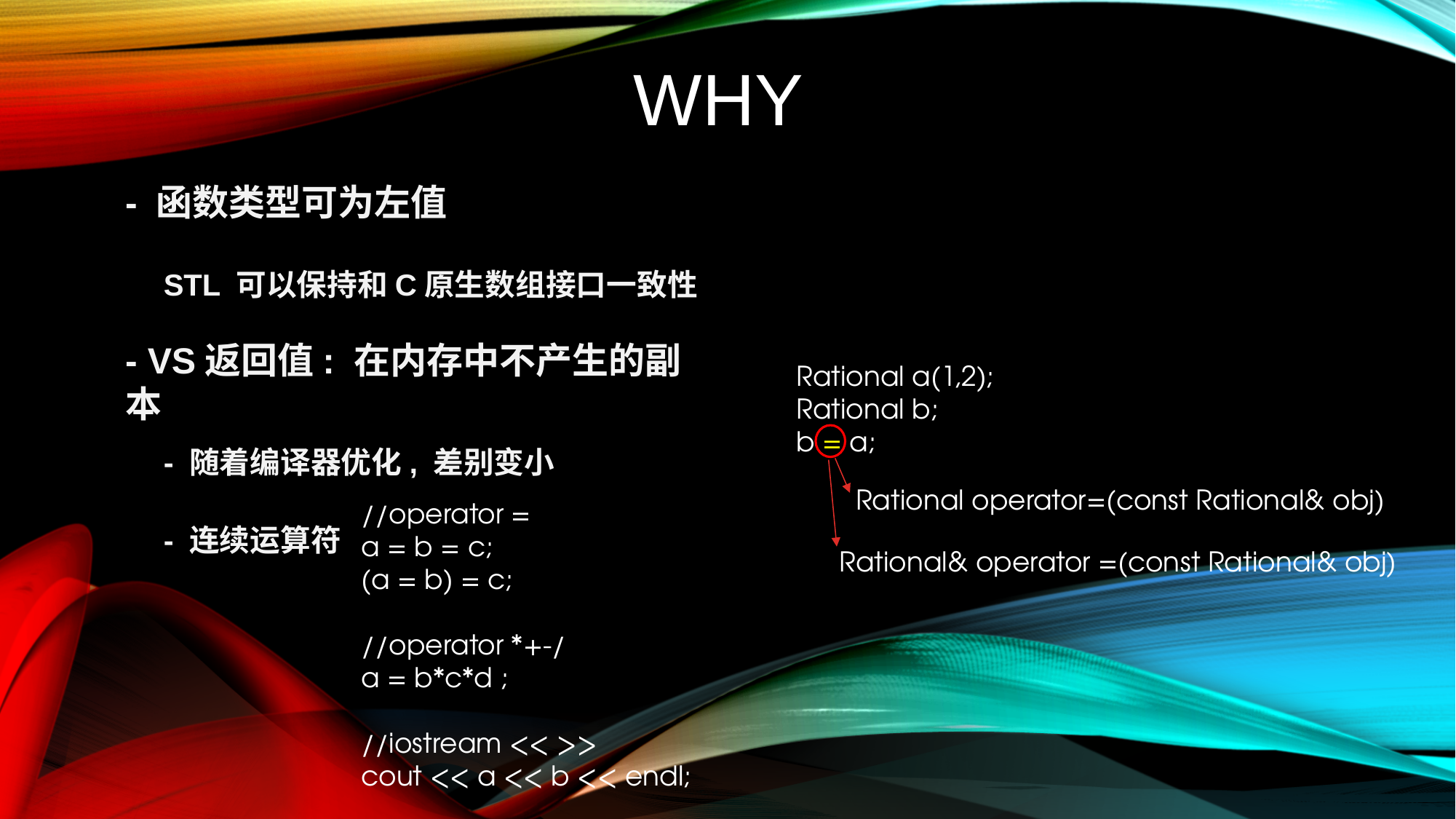

# WHY
- 函数类型可为左值
STL 可以保持和C原生数组接口一致性
- VS返回值: 在内存中不产生的副本
Rational a(1,2);
Rational b;
b = a;

- 随着编译器优化, 差别变小
Rational operator=(const Rational& obj)
//operator =
a = b = c;
(a = b) = c;

//operator *+-/
a = b*c*d ;

//iostream << >>
cout << a << b << endl;
- 连续运算符
Rational& operator =(const Rational& obj)